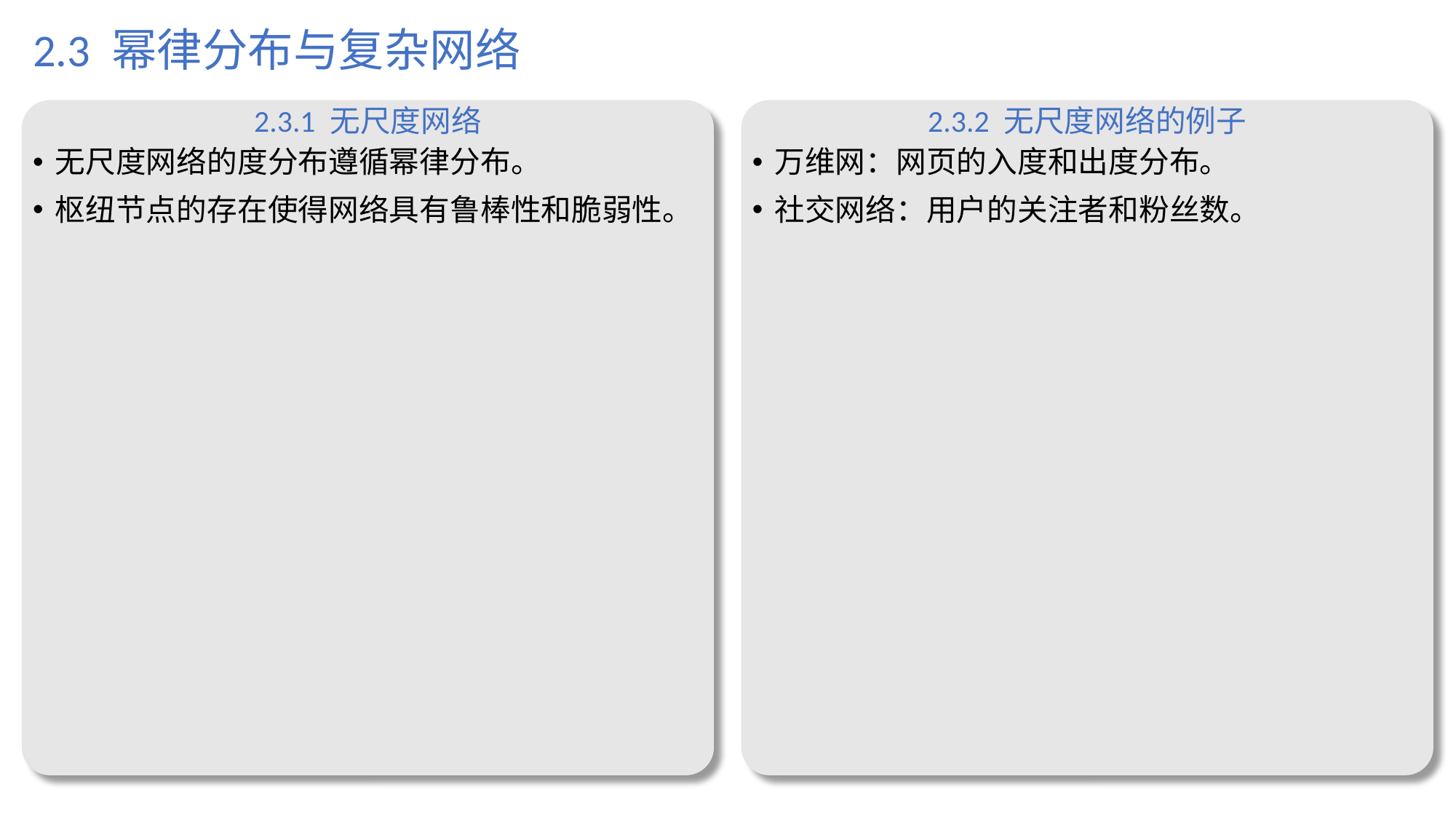

# 2.3 幂律分布与复杂网络

2.3.1 无尺度网络

2.3.2 无尺度网络的例子
无尺度网络的度分布遵循幂律分布。
枢纽节点的存在使得网络具有鲁棒性和脆弱性。
万维网：网页的入度和出度分布。
社交网络：用户的关注者和粉丝数。